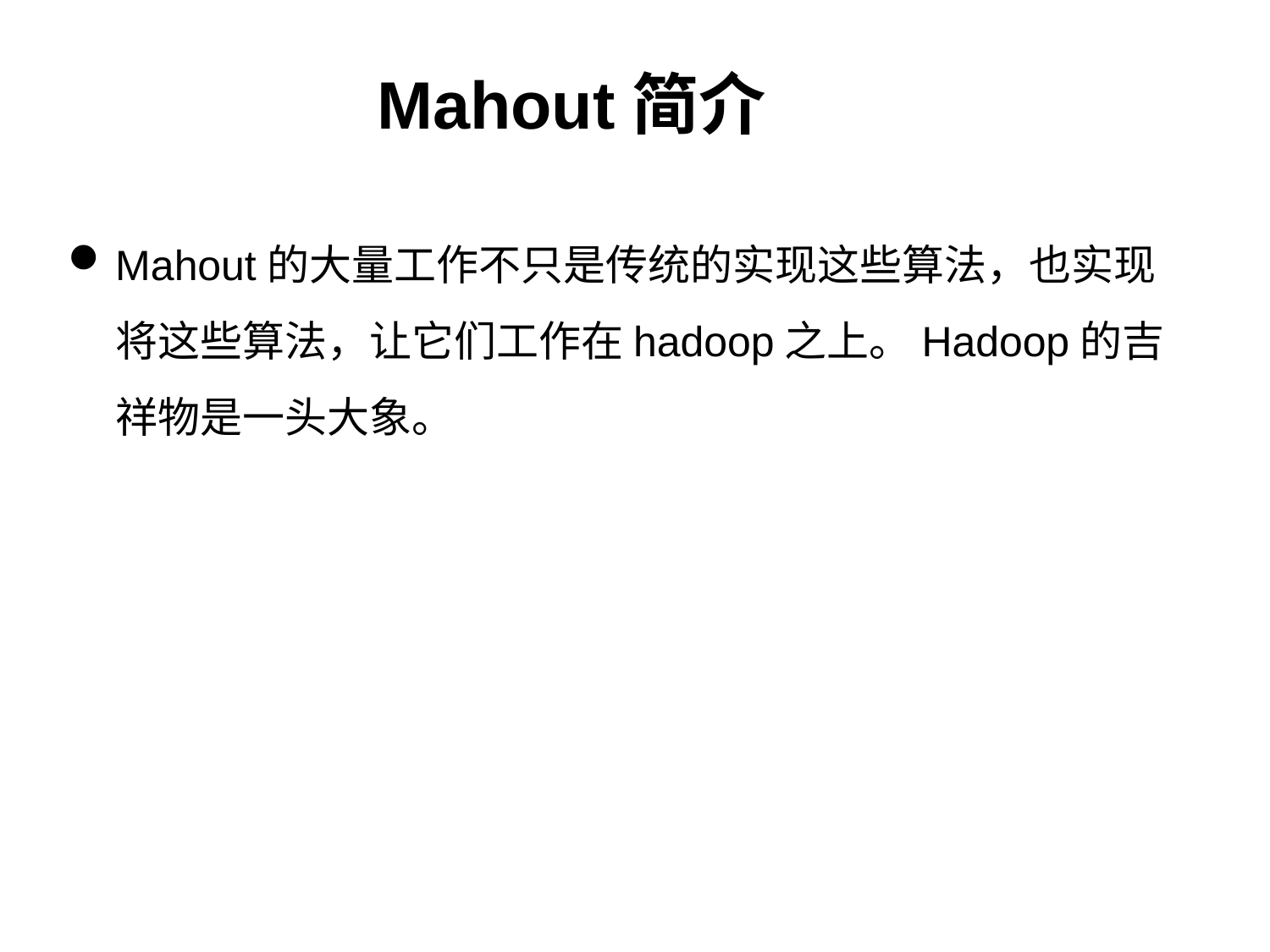

Mahout简介
Mahout的大量工作不只是传统的实现这些算法，也实现将这些算法，让它们工作在hadoop之上。Hadoop的吉祥物是一头大象。